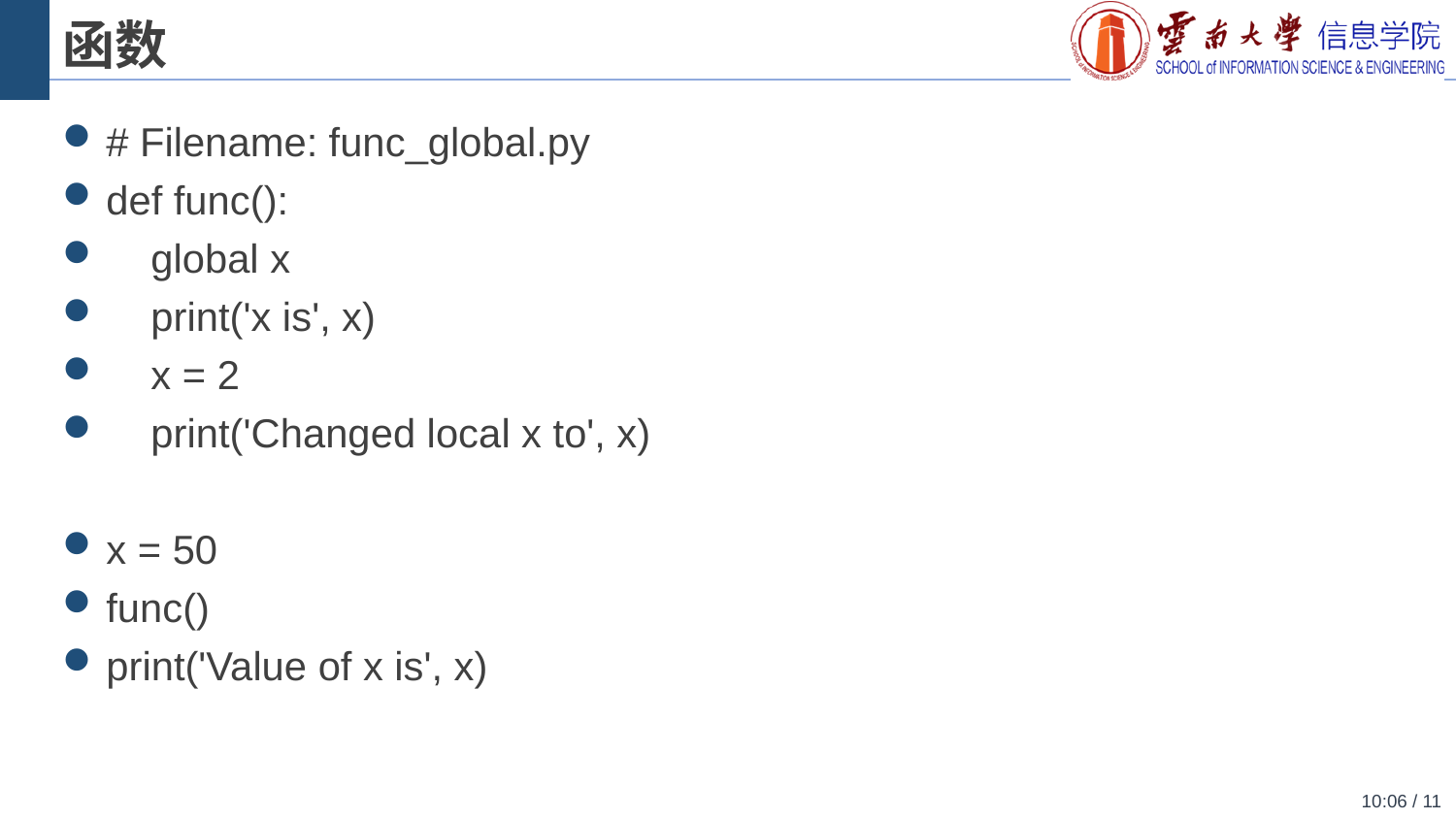

# 函数
# Filename: func_global.py
def func():
    global x
    print('x is', x)
    x = 2
    print('Changed local x to', x)

x = 50
func()
print('Value of x is', x)